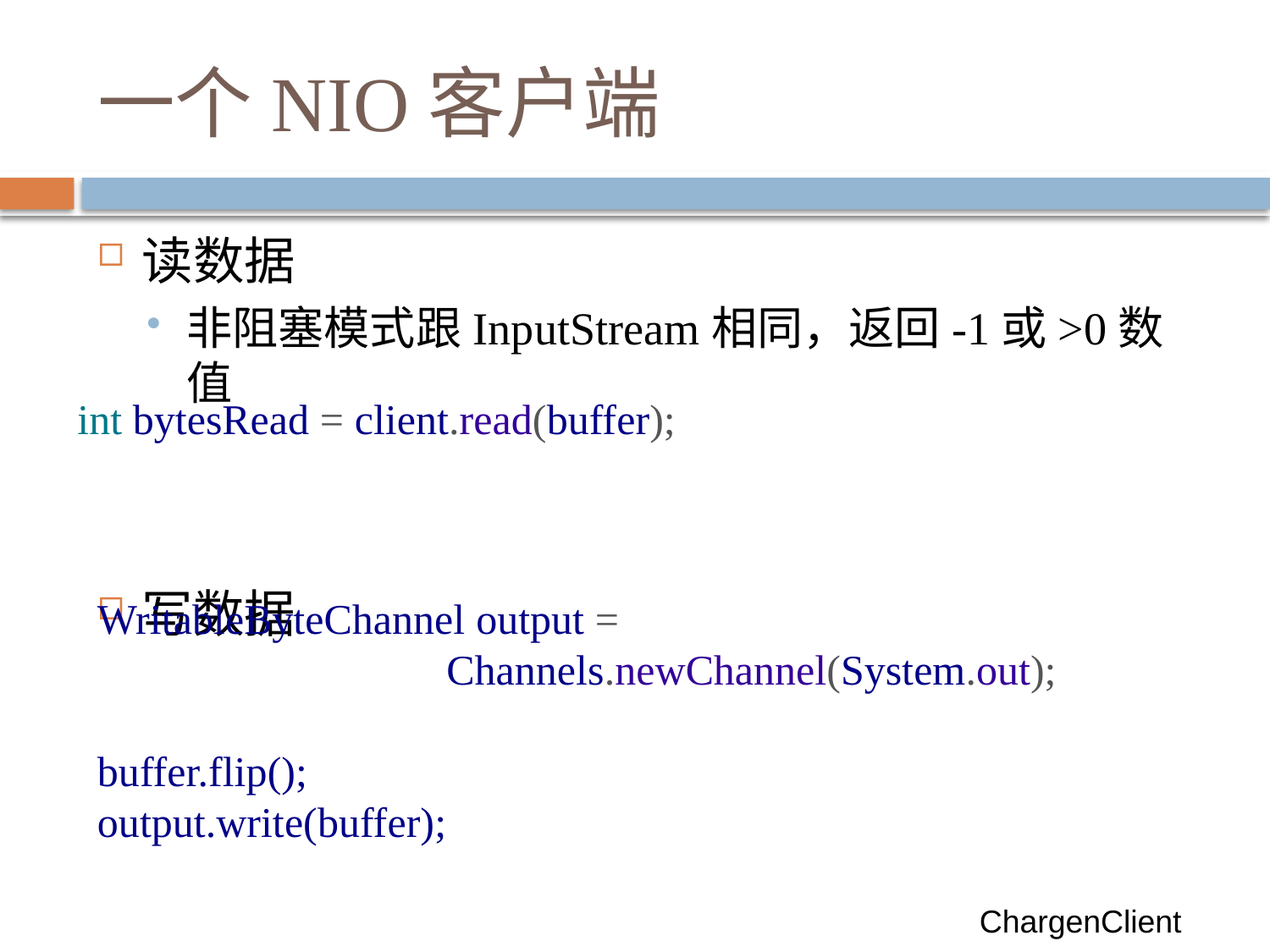

# 一个NIO客户端
读数据
非阻塞模式跟InputStream相同，返回-1或>0数值

写数据
int bytesRead = client.read(buffer);
WritableByteChannel output =
                                 Channels.newChannel(System.out);

buffer.flip();
output.write(buffer);
ChargenClient